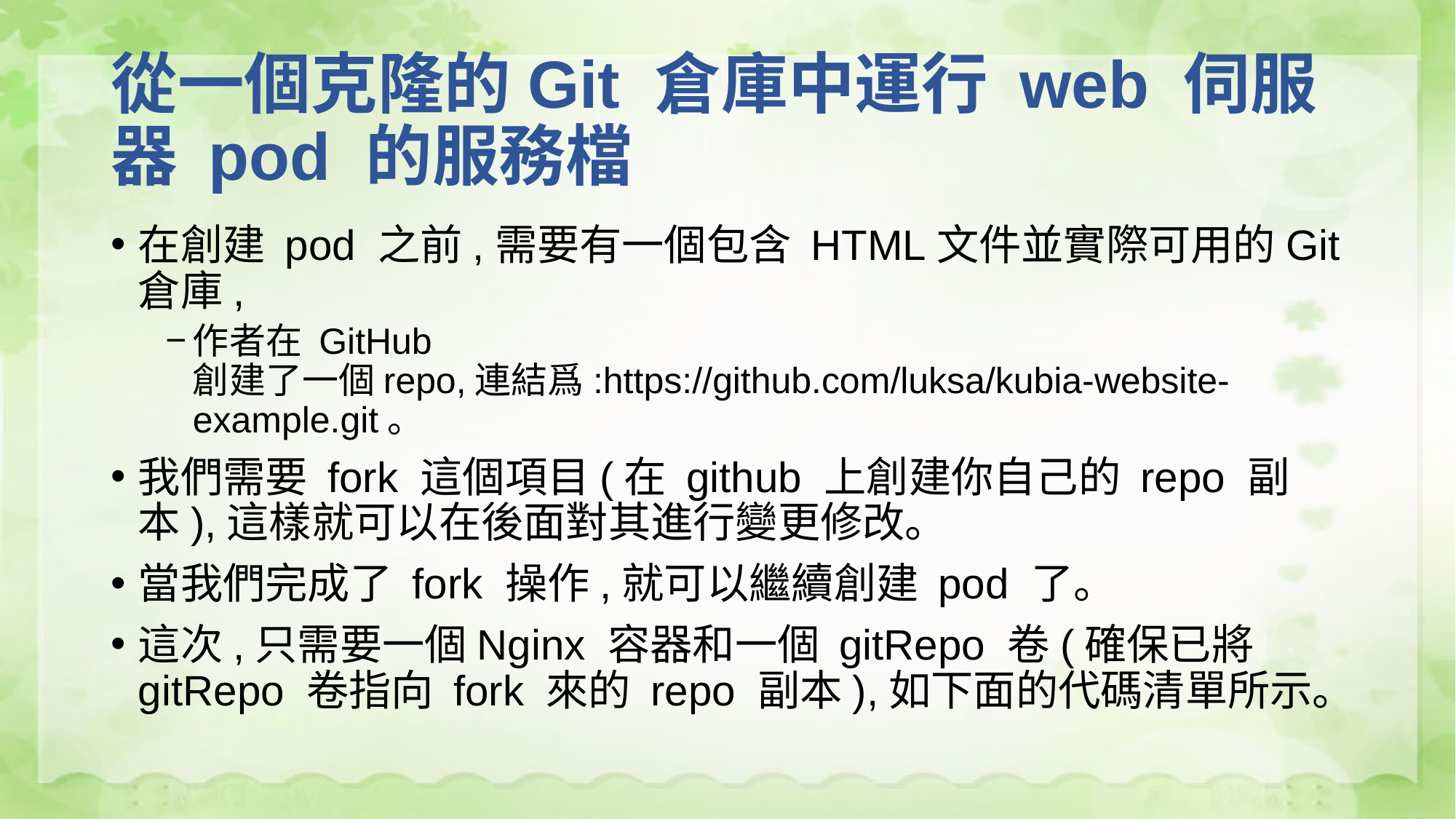

# 從一個克隆的Git 倉庫中運行 web 伺服器 pod 的服務檔
在創建 pod 之前,需要有一個包含 HTML文件並實際可用的Git 倉庫,
作者在 GitHub 創建了一個repo,連結爲:https://github.com/luksa/kubia-website-example.git。
我們需要 fork 這個項目(在 github 上創建你自己的 repo 副本),這樣就可以在後面對其進行變更修改。
當我們完成了 fork 操作,就可以繼續創建 pod 了。
這次,只需要一個Nginx 容器和一個 gitRepo 卷(確保已將 gitRepo 卷指向 fork 來的 repo 副本),如下面的代碼清單所示。